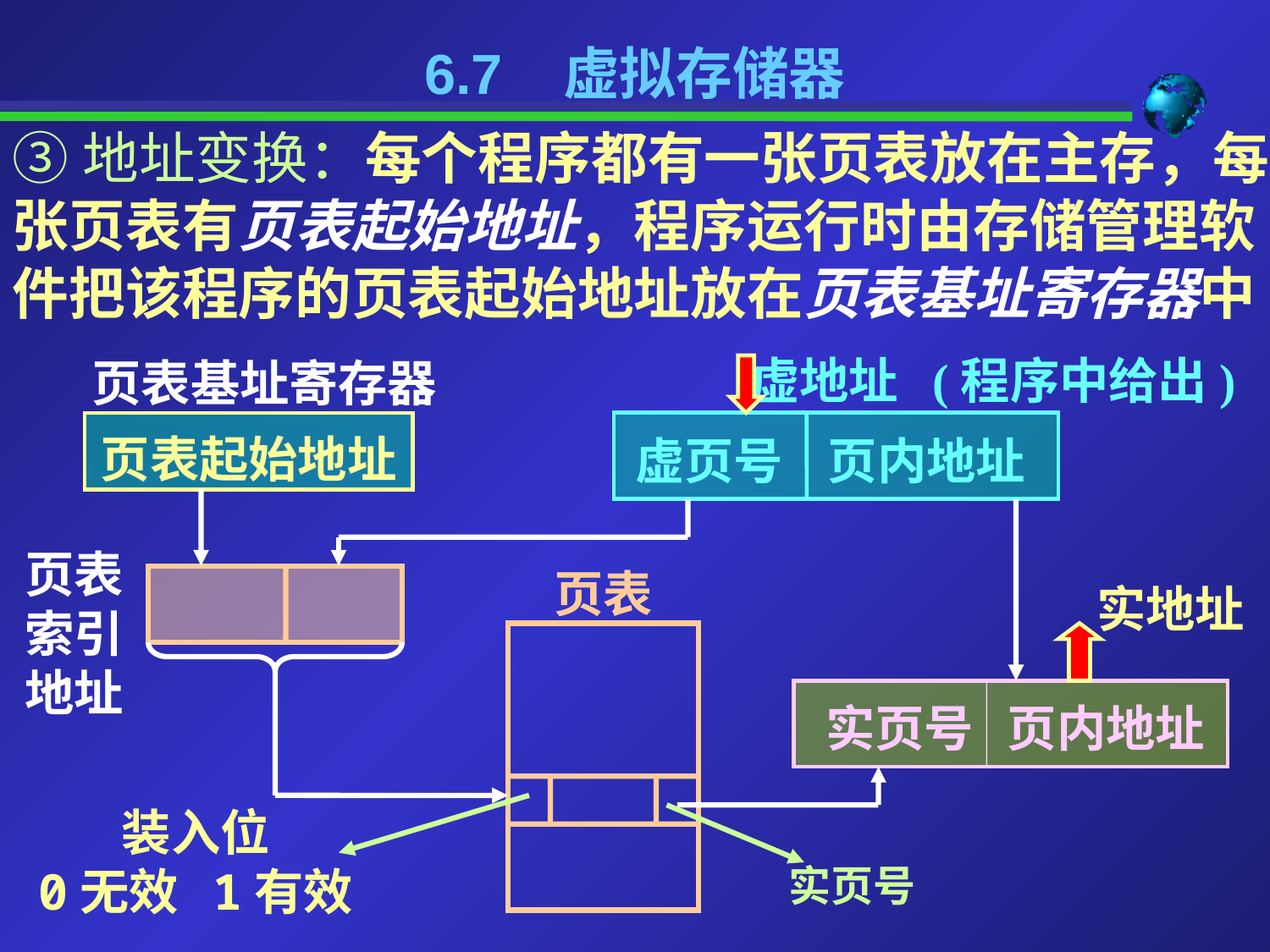

6.7   虚拟存储器
③地址变换：每个程序都有一张页表放在主存，每张页表有页表起始地址，程序运行时由存储管理软件把该程序的页表起始地址放在页表基址寄存器中
虚地址  (程序中给出)
页表基址寄存器

虚页号    页内地址
页表起始地址

页表索引地址

页表

实地址

实页号   页内地址

装入位
0无效  1有效

实页号
73